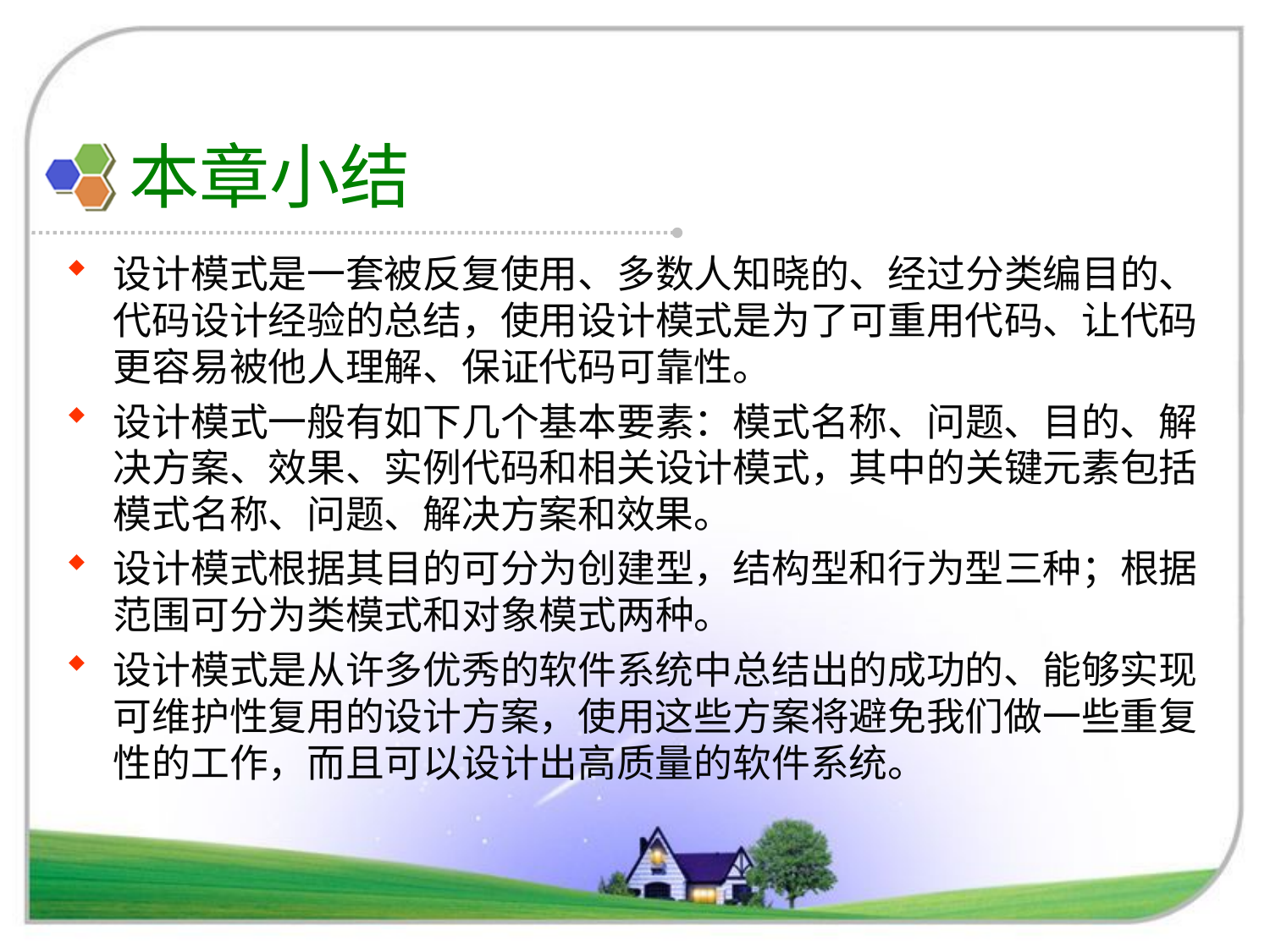

# 本章小结
设计模式是一套被反复使用、多数人知晓的、经过分类编目的、代码设计经验的总结，使用设计模式是为了可重用代码、让代码更容易被他人理解、保证代码可靠性。
设计模式一般有如下几个基本要素：模式名称、问题、目的、解决方案、效果、实例代码和相关设计模式，其中的关键元素包括模式名称、问题、解决方案和效果。
设计模式根据其目的可分为创建型，结构型和行为型三种；根据范围可分为类模式和对象模式两种。
设计模式是从许多优秀的软件系统中总结出的成功的、能够实现可维护性复用的设计方案，使用这些方案将避免我们做一些重复性的工作，而且可以设计出高质量的软件系统。